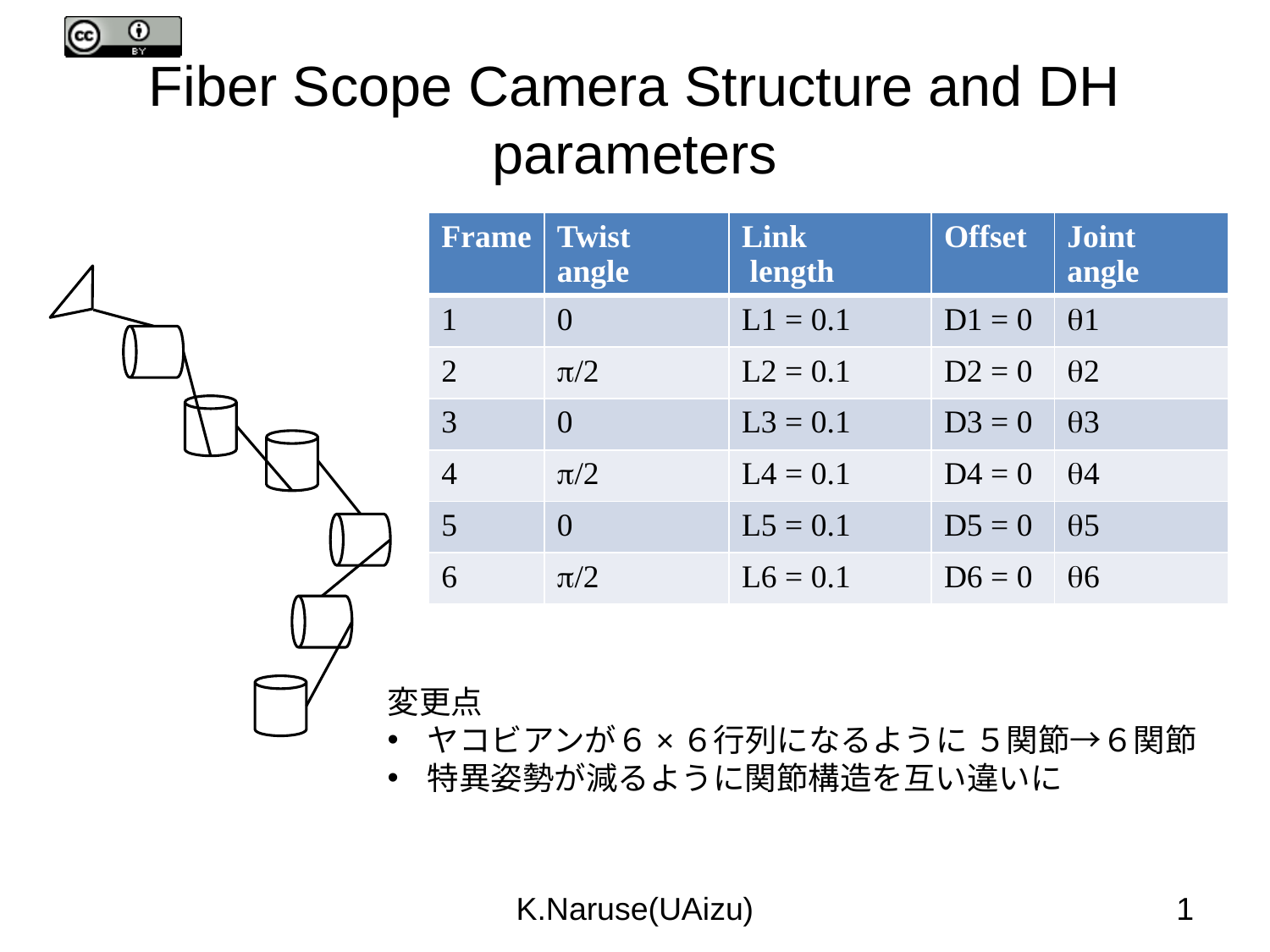

# Fiber Scope Camera Structure and DH parameters
| Frame | Twist angle | Link length | Offset | Joint angle |
| --- | --- | --- | --- | --- |
| 1 | 0 | L1 = 0.1 | D1 = 0 | θ1 |
| 2 | π/2 | L2 = 0.1 | D2 = 0 | θ2 |
| 3 | 0 | L3 = 0.1 | D3 = 0 | θ3 |
| 4 | π/2 | L4 = 0.1 | D4 = 0 | θ4 |
| 5 | 0 | L5 = 0.1 | D5 = 0 | θ5 |
| 6 | π/2 | L6 = 0.1 | D6 = 0 | θ6 |

変更点
ヤコビアンが６×６行列になるように ５関節→６関節
特異姿勢が減るように関節構造を互い違いに

K.Naruse(UAizu)
1